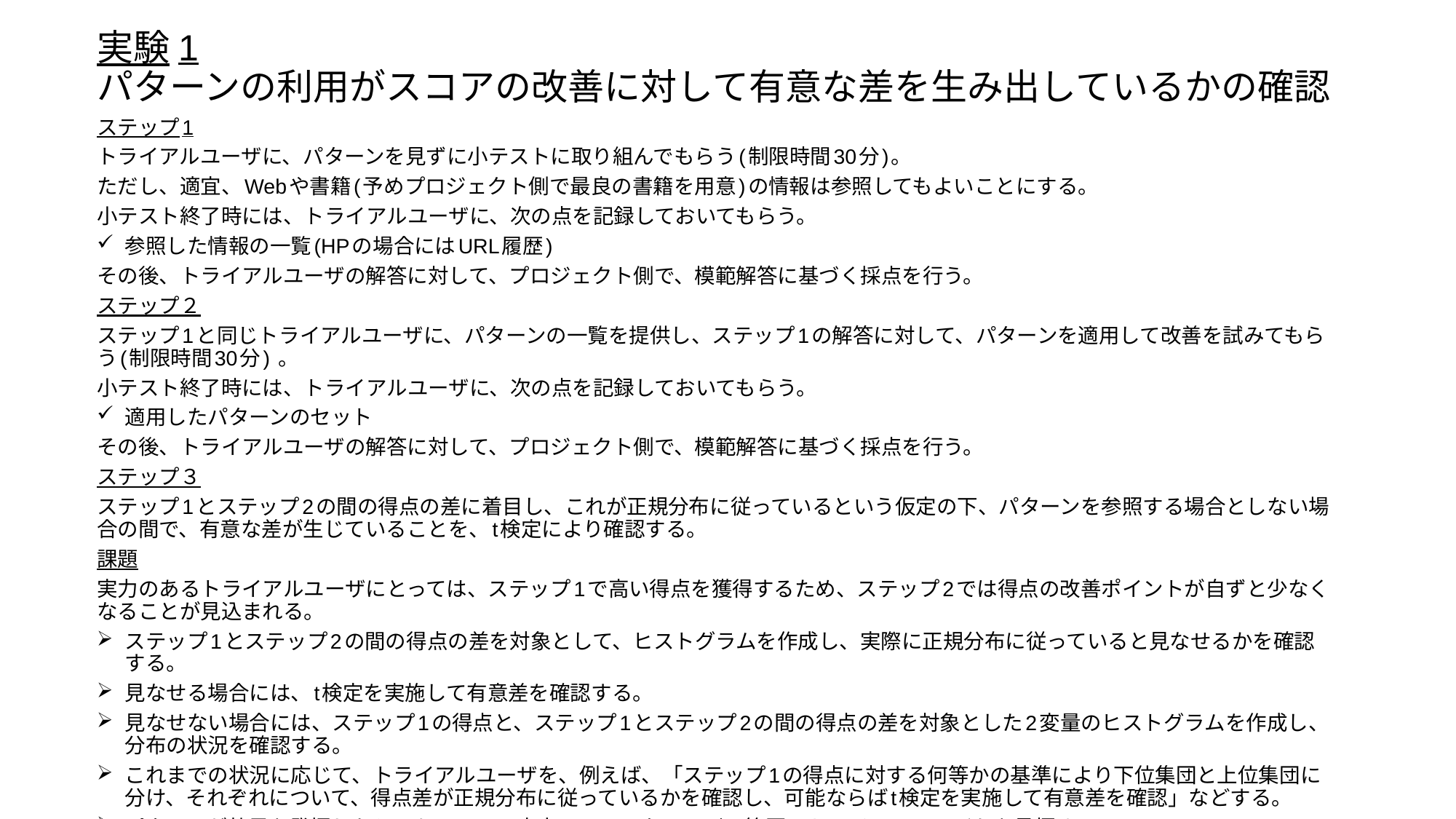

# 実験1 パターンの利用がスコアの改善に対して有意な差を生み出しているかの確認
ステップ1
トライアルユーザに、パターンを見ずに小テストに取り組んでもらう(制限時間30分)。
ただし、適宜、Webや書籍(予めプロジェクト側で最良の書籍を用意)の情報は参照してもよいことにする。
小テスト終了時には、トライアルユーザに、次の点を記録しておいてもらう。
参照した情報の一覧(HPの場合にはURL履歴)
その後、トライアルユーザの解答に対して、プロジェクト側で、模範解答に基づく採点を行う。
ステップ２
ステップ1と同じトライアルユーザに、パターンの一覧を提供し、ステップ1の解答に対して、パターンを適用して改善を試みてもらう(制限時間30分) 。
小テスト終了時には、トライアルユーザに、次の点を記録しておいてもらう。
適用したパターンのセット
その後、トライアルユーザの解答に対して、プロジェクト側で、模範解答に基づく採点を行う。
ステップ３
ステップ1とステップ2の間の得点の差に着目し、これが正規分布に従っているという仮定の下、パターンを参照する場合としない場合の間で、有意な差が生じていることを、t検定により確認する。
課題
実力のあるトライアルユーザにとっては、ステップ1で高い得点を獲得するため、ステップ2では得点の改善ポイントが自ずと少なくなることが見込まれる。
ステップ1とステップ2の間の得点の差を対象として、ヒストグラムを作成し、実際に正規分布に従っていると見なせるかを確認する。
見なせる場合には、t検定を実施して有意差を確認する。
見なせない場合には、ステップ1の得点と、ステップ1とステップ2の間の得点の差を対象とした2変量のヒストグラムを作成し、分布の状況を確認する。
これまでの状況に応じて、トライアルユーザを、例えば、「ステップ1の得点に対する何等かの基準により下位集団と上位集団に分け、それぞれについて、得点差が正規分布に従っているかを確認し、可能ならばt検定を実施して有意差を確認」などする。
パターンが効果を発揮したといえるのは、実力レベルにおいてどの範囲のトライアルユーザかを見極める。